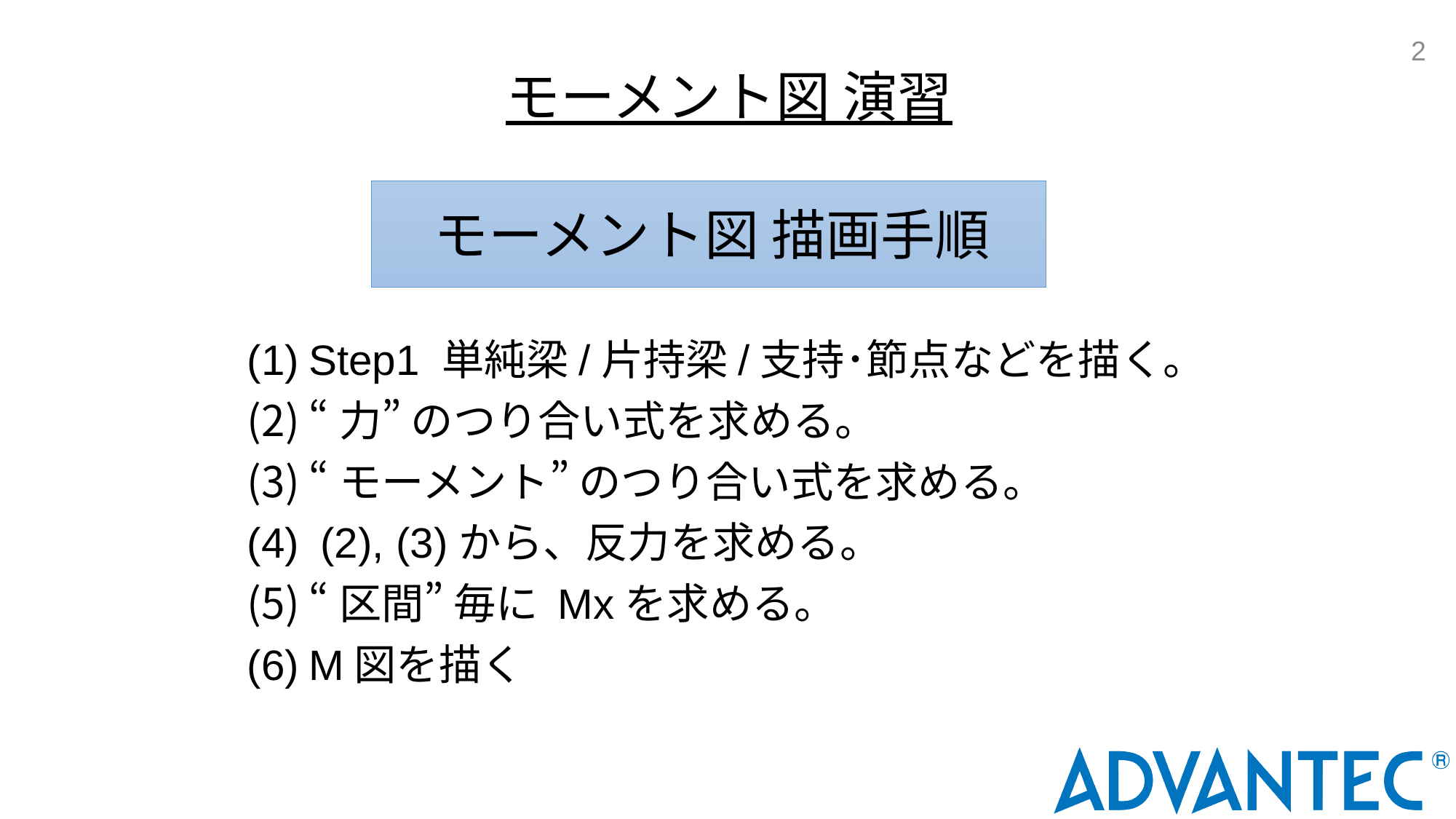

# モーメント図 演習

モーメント図 描画手順
Step1 単純梁/片持梁/支持･節点などを描く。
“力” のつり合い式を求める。
“モーメント” のつり合い式を求める。
 (2), (3)から、反力を求める。
“区間” 毎に Mxを求める。
M図を描く